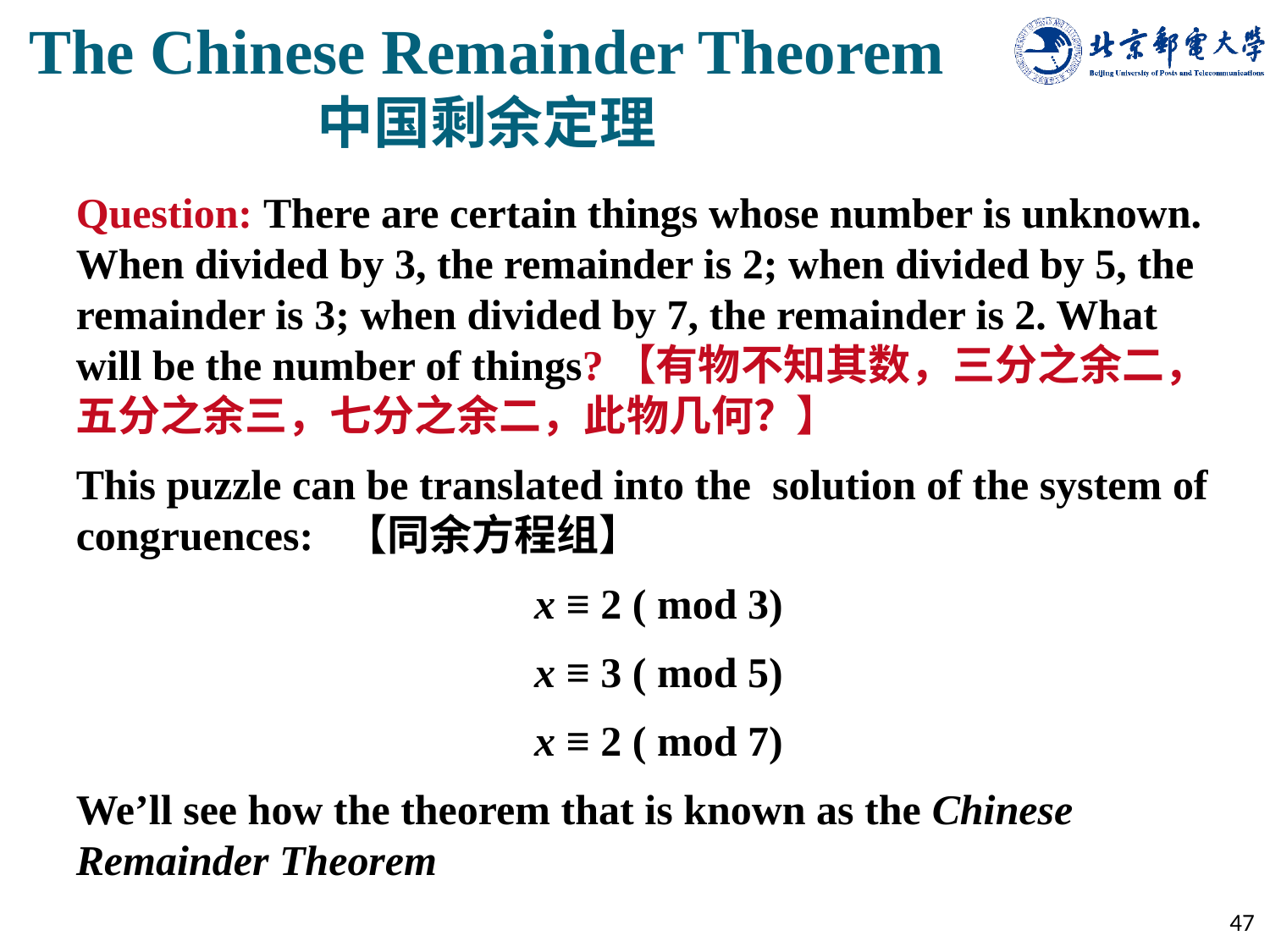

# The Chinese Remainder Theorem 中国剩余定理
Question: There are certain things whose number is unknown. When divided by 3, the remainder is 2; when divided by 5, the remainder is 3; when divided by 7, the remainder is 2. What will be the number of things?【有物不知其数，三分之余二，五分之余三，七分之余二，此物几何？】
This puzzle can be translated into the  solution of the system of congruences:  【同余方程组】
x ≡ 2 ( mod 3)
x ≡ 3 ( mod 5)
x ≡ 2 ( mod 7)
We’ll see how the theorem that is known as the Chinese Remainder Theorem